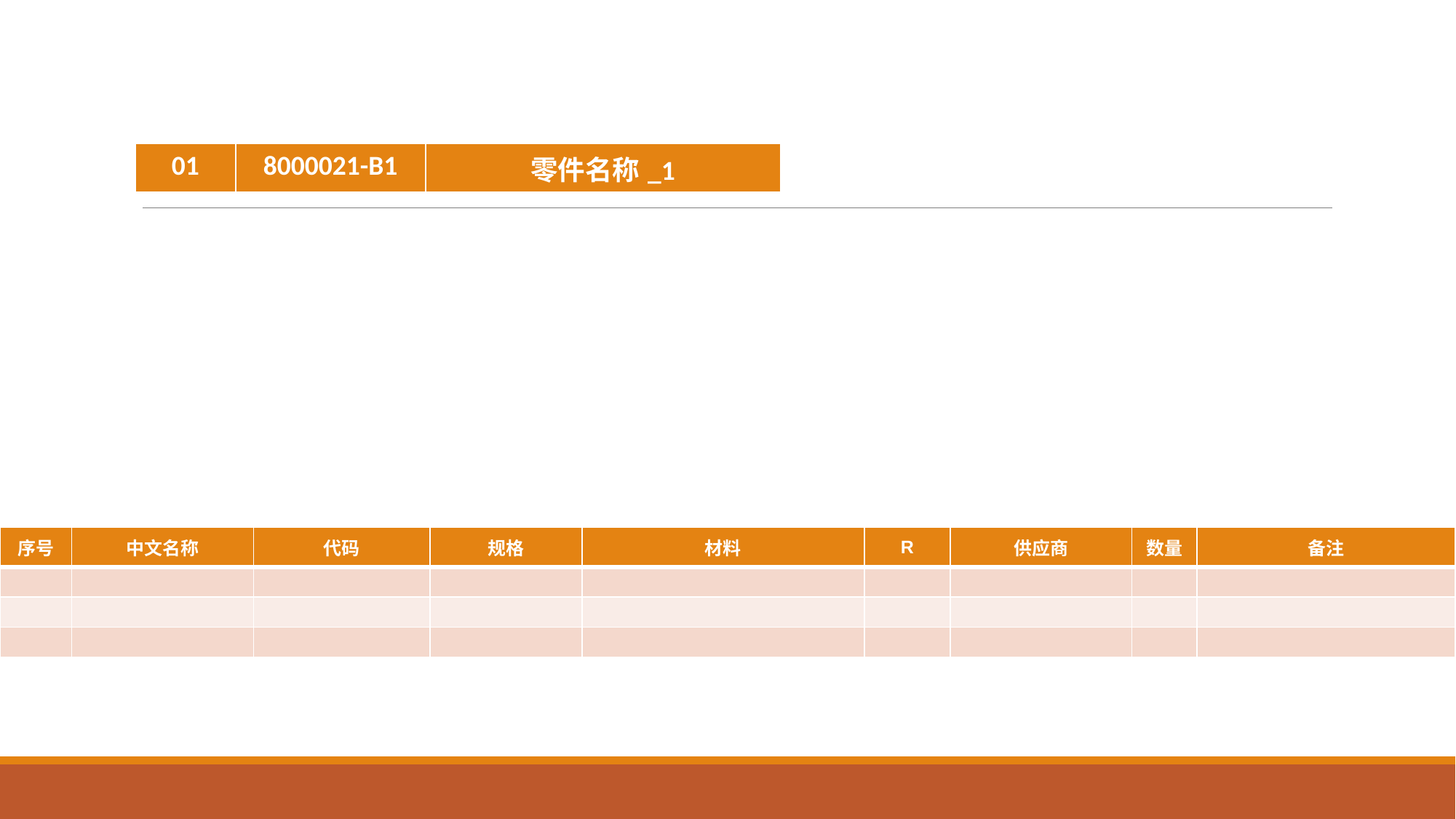

| 01 | 8000021-B1 | 零件名称\_1 |
| --- | --- | --- |
| 序号 | 中文名称 | 代码 | 规格 | 材料 | R | 供应商 | 数量 | 备注 |
| --- | --- | --- | --- | --- | --- | --- | --- | --- |
|  |  |  |  |  |  |  |  |  |
|  |  |  |  |  |  |  |  |  |
|  |  |  |  |  |  |  |  |  |